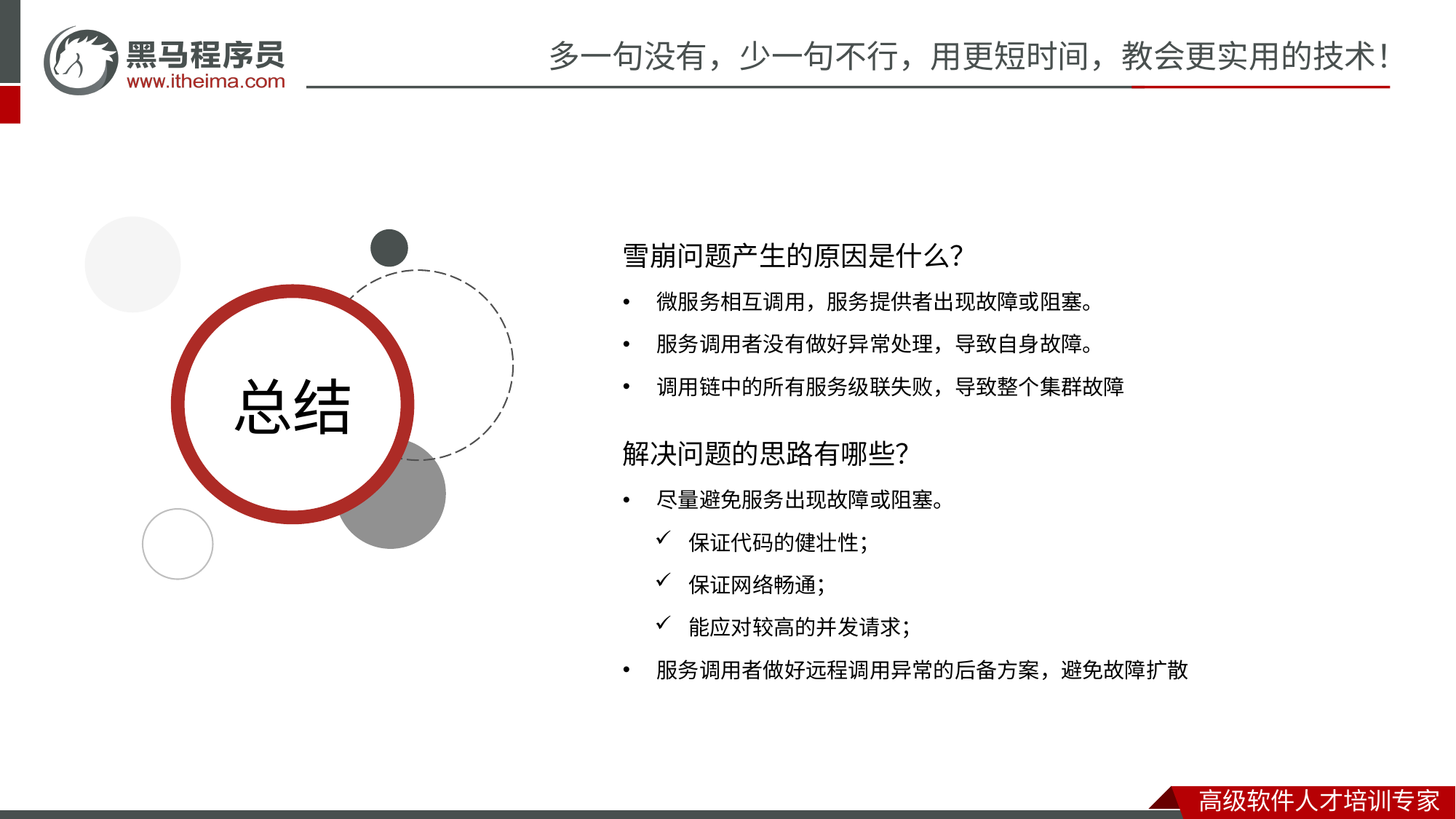

雪崩问题产生的原因是什么？
微服务相互调用，服务提供者出现故障或阻塞。
服务调用者没有做好异常处理，导致自身故障。
调用链中的所有服务级联失败，导致整个集群故障
解决问题的思路有哪些？
尽量避免服务出现故障或阻塞。
保证代码的健壮性；
保证网络畅通；
能应对较高的并发请求；
服务调用者做好远程调用异常的后备方案，避免故障扩散